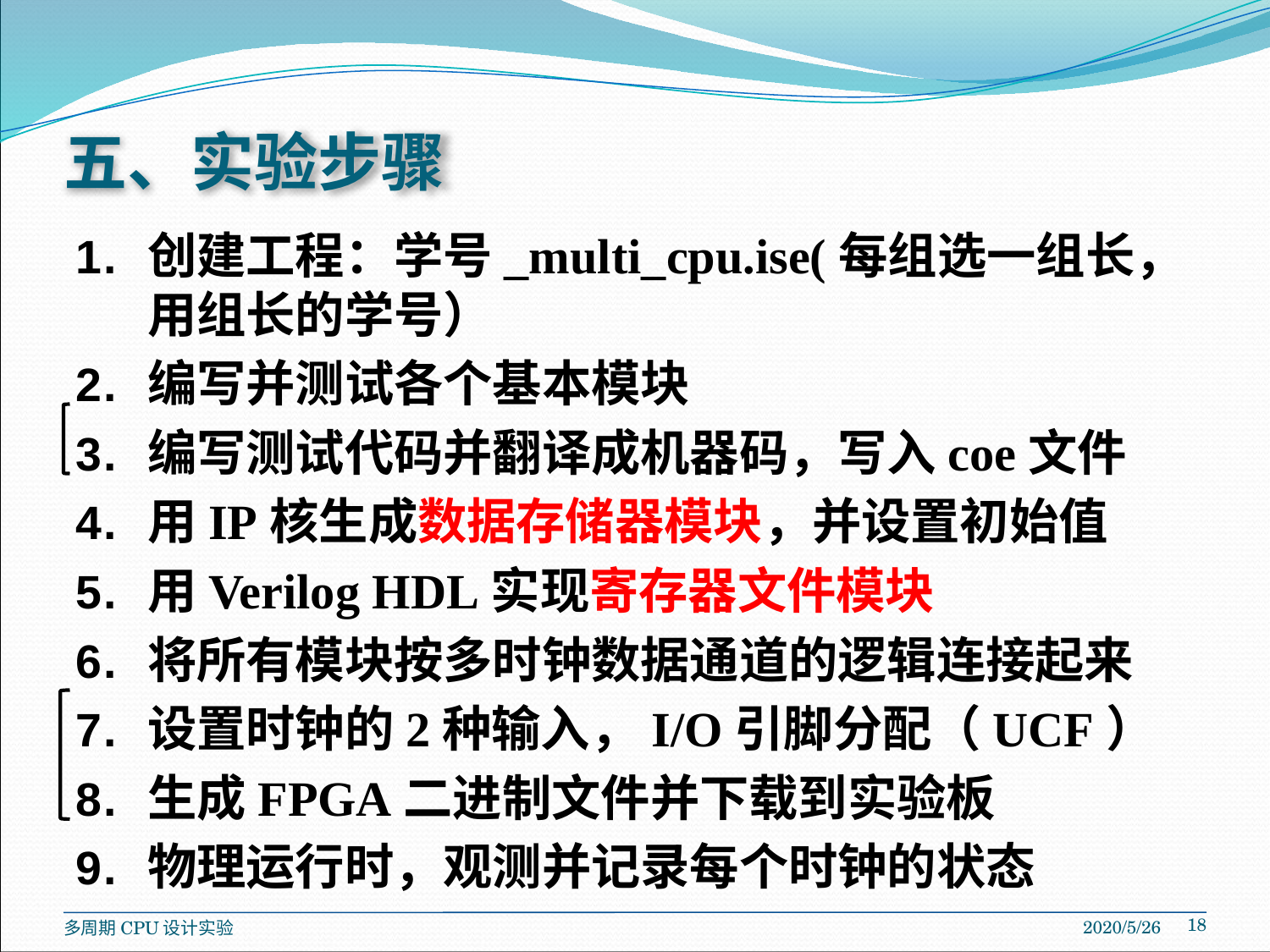

# 五、实验步骤
创建工程：学号_multi_cpu.ise(每组选一组长，用组长的学号）
编写并测试各个基本模块
编写测试代码并翻译成机器码，写入coe文件
用IP核生成数据存储器模块，并设置初始值
用Verilog HDL实现寄存器文件模块
将所有模块按多时钟数据通道的逻辑连接起来
设置时钟的2种输入，I/O引脚分配（UCF）
生成FPGA二进制文件并下载到实验板
物理运行时，观测并记录每个时钟的状态

2020/5/26
18
多周期CPU设计实验